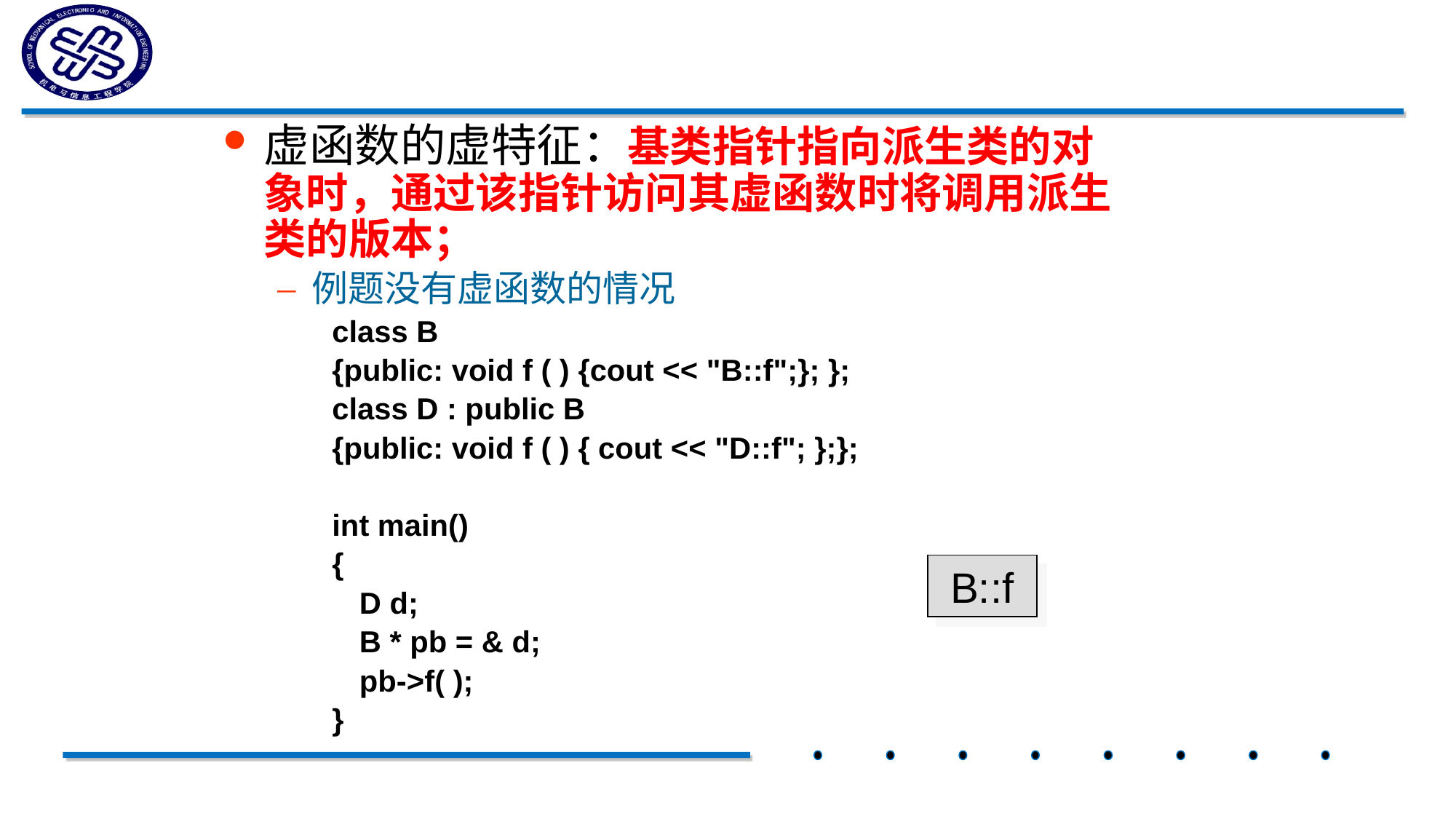

虚函数的虚特征：基类指针指向派生类的对象时，通过该指针访问其虚函数时将调用派生类的版本；
例题没有虚函数的情况
class B
{public: void f ( ) {cout << "B::f";}; };
class D : public B
{public: void f ( ) { cout << "D::f"; };};

int main()
{
	D d;
	B * pb = & d;
	pb->f( );
}
B::f